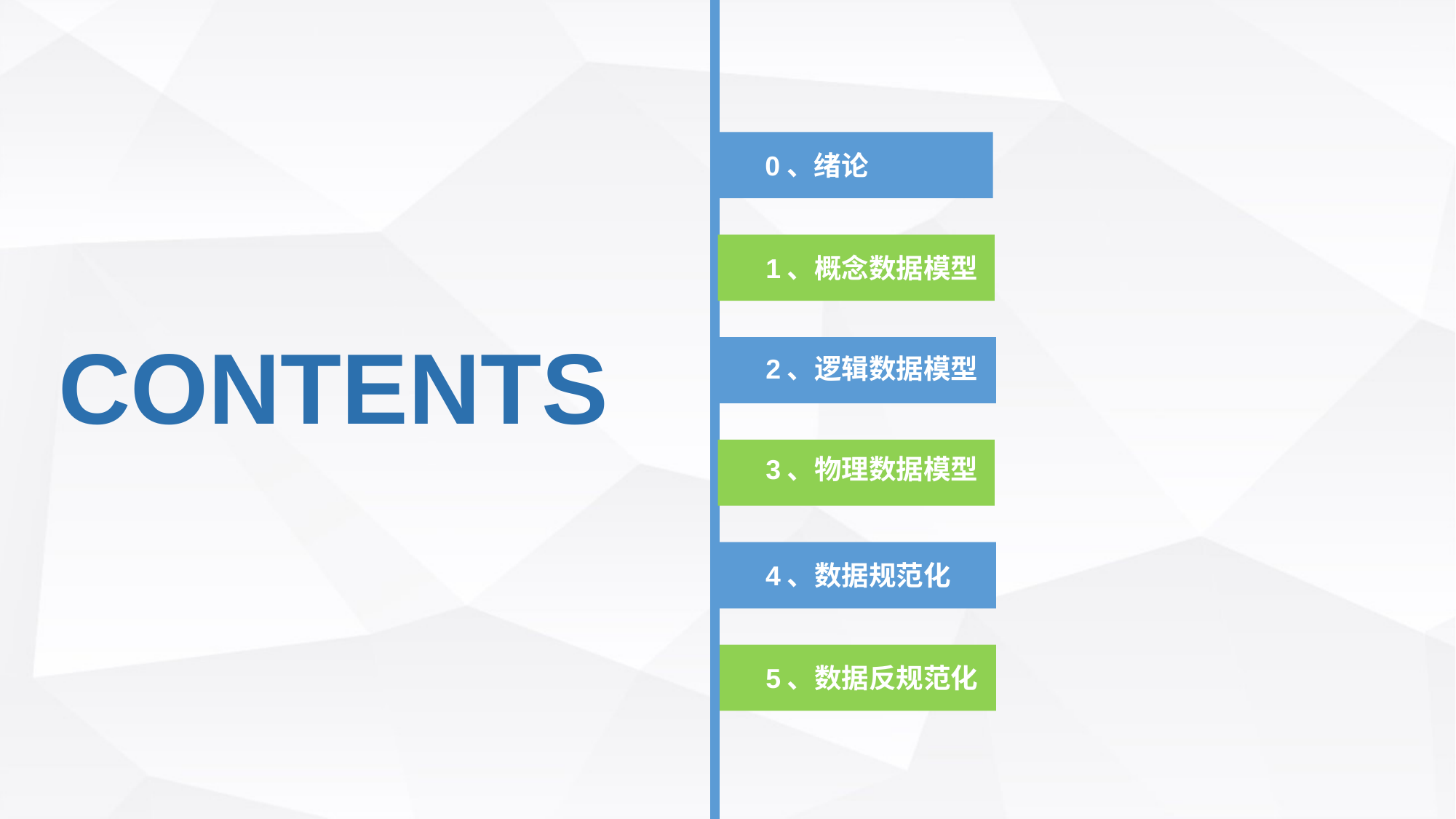

0、绪论

1、概念数据模型
CONTENTS

2、逻辑数据模型

3、物理数据模型

4、数据规范化

5、数据反规范化